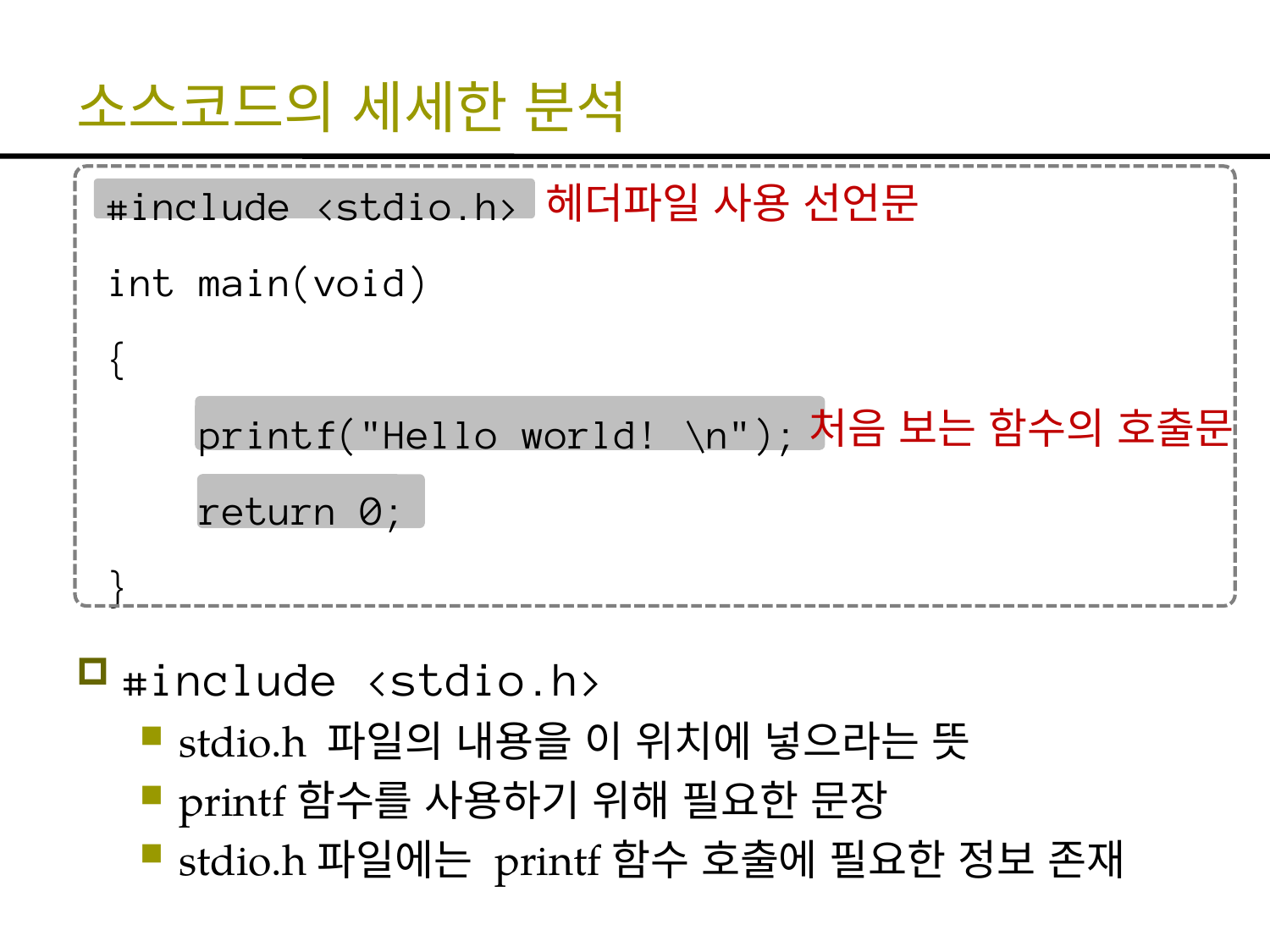

# 소스코드의 세세한 분석
#include <stdio.h>
int main(void)
{
    printf("Hello world! \n");
    return 0;
}
헤더파일 사용 선언문

처음 보는 함수의 호출문

#include <stdio.h>
stdio.h 파일의 내용을 이 위치에 넣으라는 뜻
printf함수를 사용하기 위해 필요한 문장
stdio.h파일에는 printf함수 호출에 필요한 정보 존재